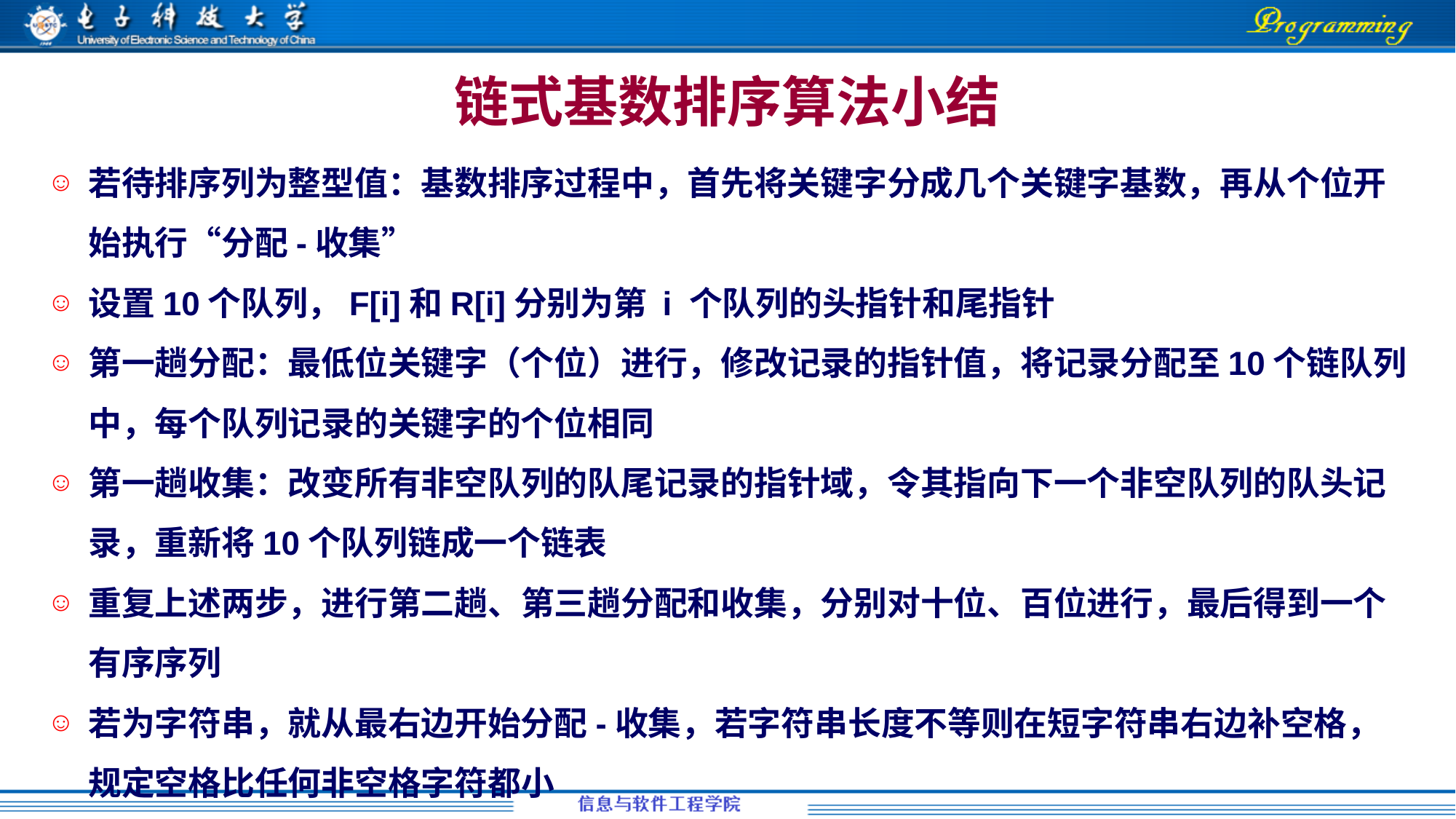

# 链式基数排序算法小结
若待排序列为整型值：基数排序过程中，首先将关键字分成几个关键字基数，再从个位开始执行“分配-收集”
设置10个队列，F[i]和R[i]分别为第 i 个队列的头指针和尾指针
第一趟分配：最低位关键字（个位）进行，修改记录的指针值，将记录分配至10个链队列中，每个队列记录的关键字的个位相同
第一趟收集：改变所有非空队列的队尾记录的指针域，令其指向下一个非空队列的队头记录，重新将10个队列链成一个链表
重复上述两步，进行第二趟、第三趟分配和收集，分别对十位、百位进行，最后得到一个有序序列
若为字符串，就从最右边开始分配-收集，若字符串长度不等则在短字符串右边补空格，规定空格比任何非空格字符都小